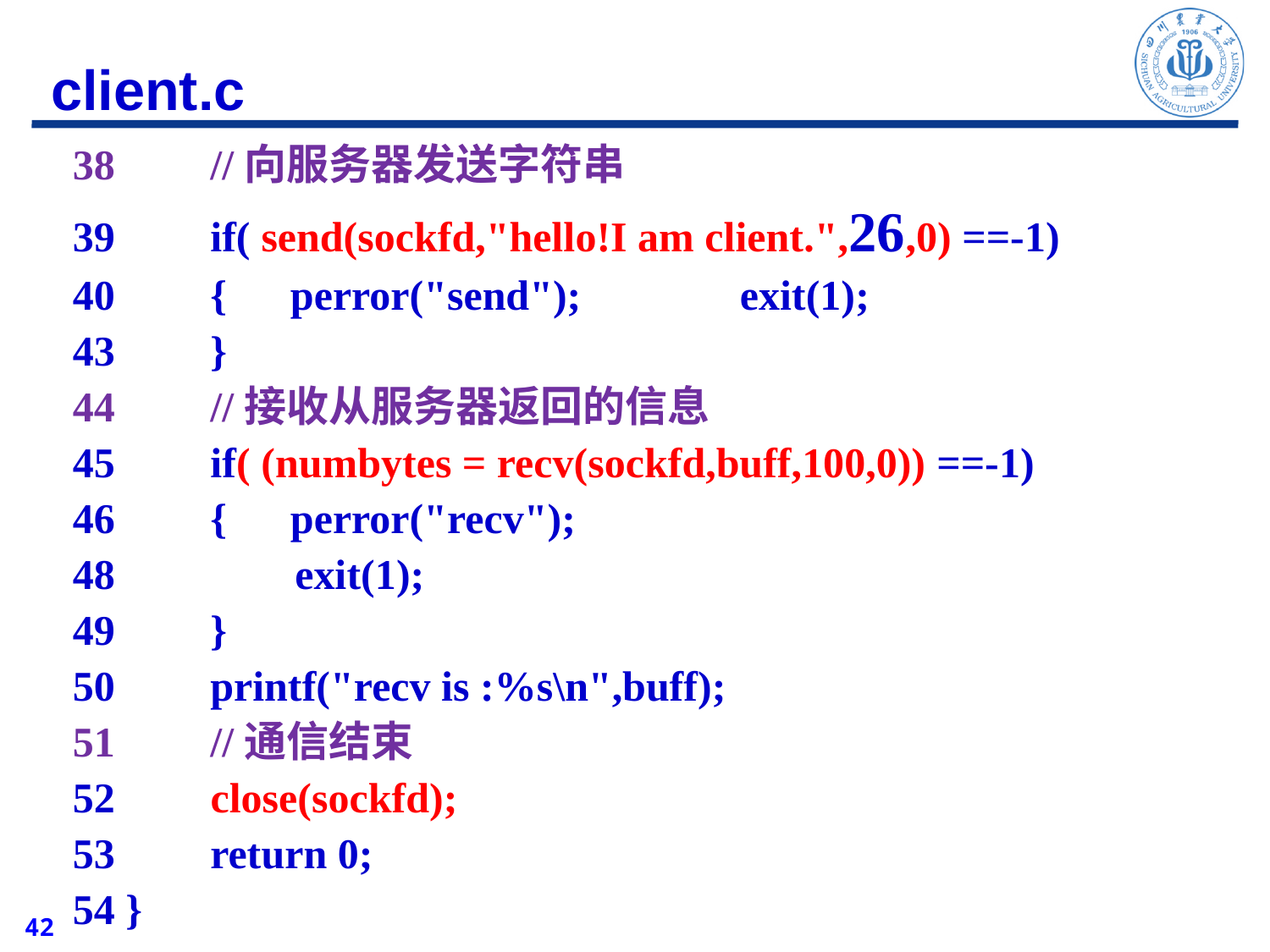

client.c
 38         //向服务器发送字符串
 39         if( send(sockfd,"hello!I am client.",26,0) ==-1)
 40         {      perror("send");               exit(1);
 43         }
 44         //接收从服务器返回的信息
 45         if( (numbytes = recv(sockfd,buff,100,0)) ==-1)
 46         {      perror("recv");
 48                 exit(1);
 49         }
 50         printf("recv is :%s\n",buff);
 51         //通信结束
 52         close(sockfd);
 53         return 0;
 54 }